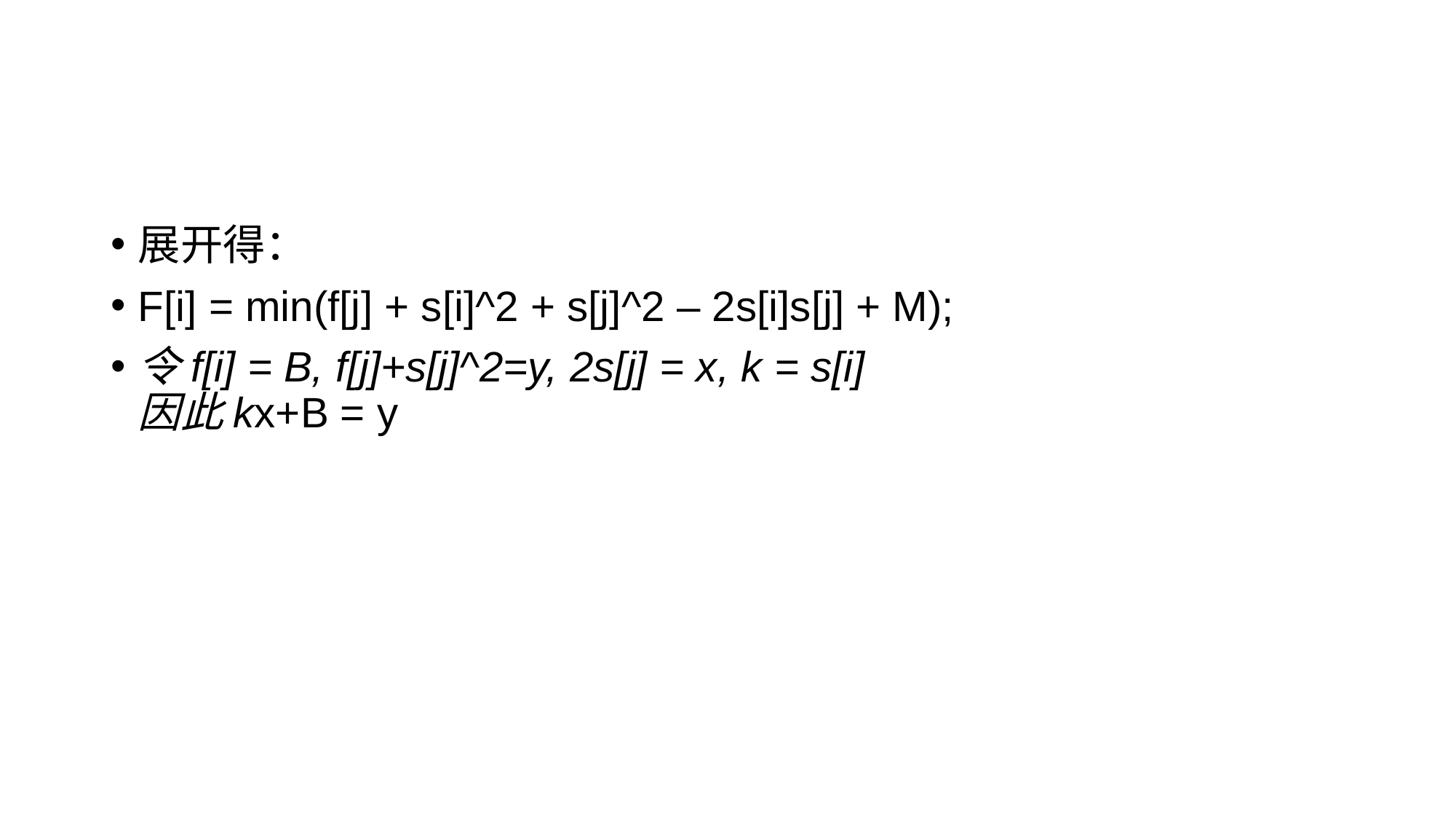

#
展开得：
F[i] = min(f[j] + s[i]^2 + s[j]^2 – 2s[i]s[j] + M);
令f[i] = B, f[j]+s[j]^2=y, 2s[j] = x, k = s[i]
因此kx+B = y